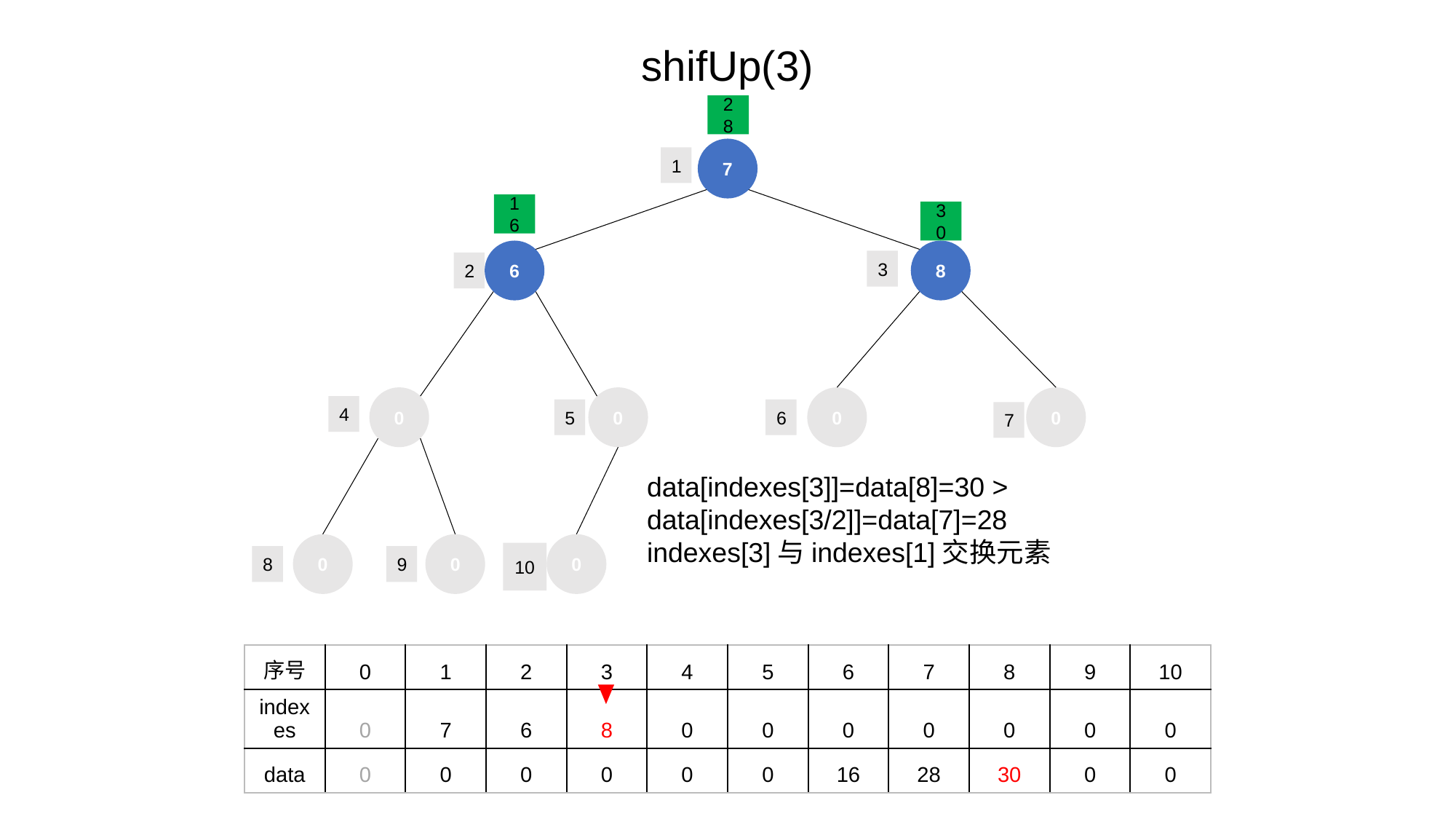

# shifUp(3)
28
16
30
7
1
6
8
3
2
0
0
0
0
4
5
6
7
data[indexes[3]]=data[8]=30 > data[indexes[3/2]]=data[7]=28
indexes[3]与indexes[1]交换元素
0
0
0
10
8
9
| 序号 | 0 | 1 | 2 | 3 | 4 | 5 | 6 | 7 | 8 | 9 | 10 |
| --- | --- | --- | --- | --- | --- | --- | --- | --- | --- | --- | --- |
| indexes | 0 | 7 | 6 | 8 | 0 | 0 | 0 | 0 | 0 | 0 | 0 |
| data | 0 | 0 | 0 | 0 | 0 | 0 | 16 | 28 | 30 | 0 | 0 |